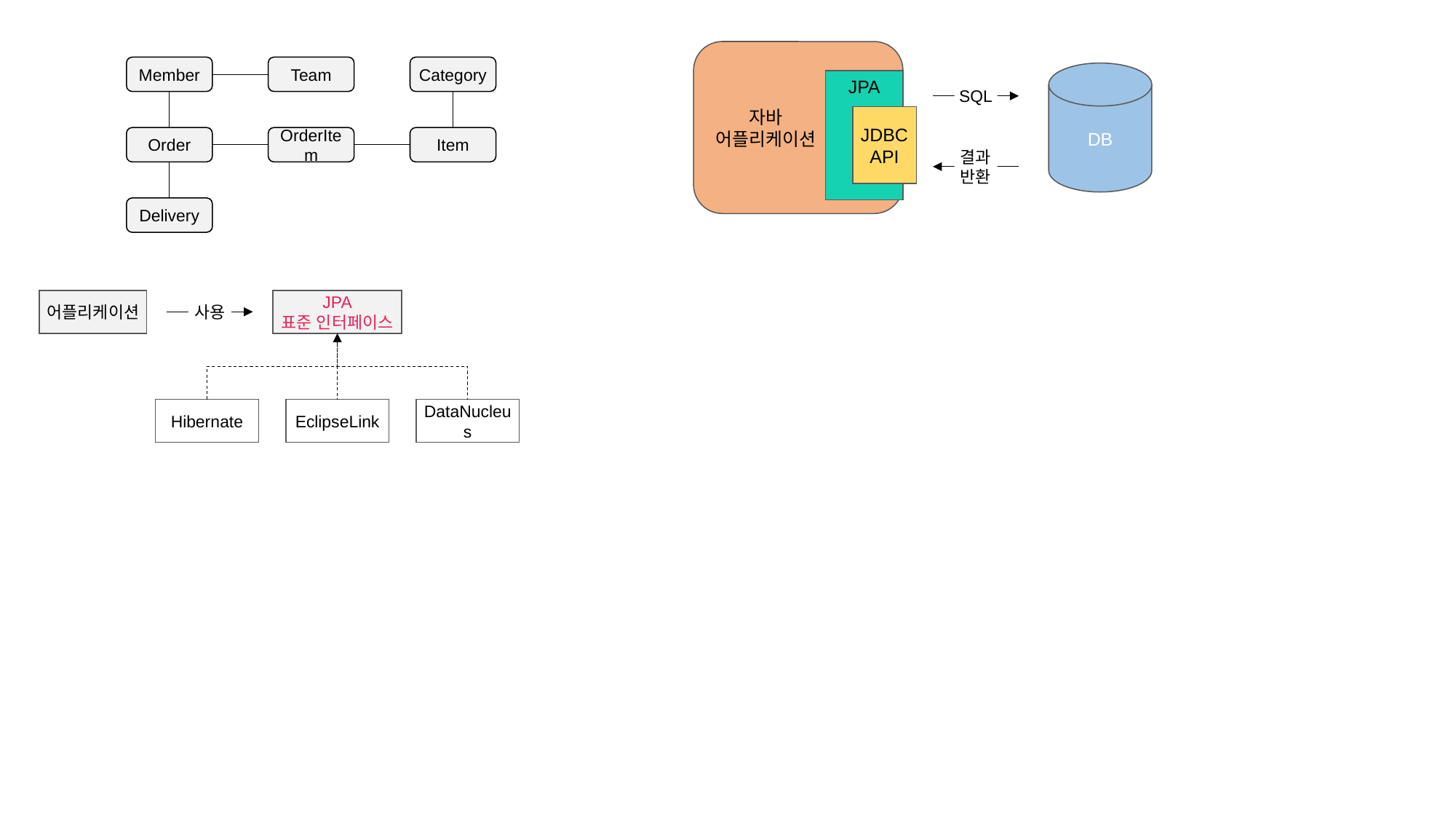

자바
어플리케이션
Member
Team
Category
DB
JPA
SQL
JDBC
API
Order
OrderItem
Item
결과
반환
Delivery
어플리케이션
JPA
표준 인터페이스
사용
Hibernate
EclipseLink
DataNucleus